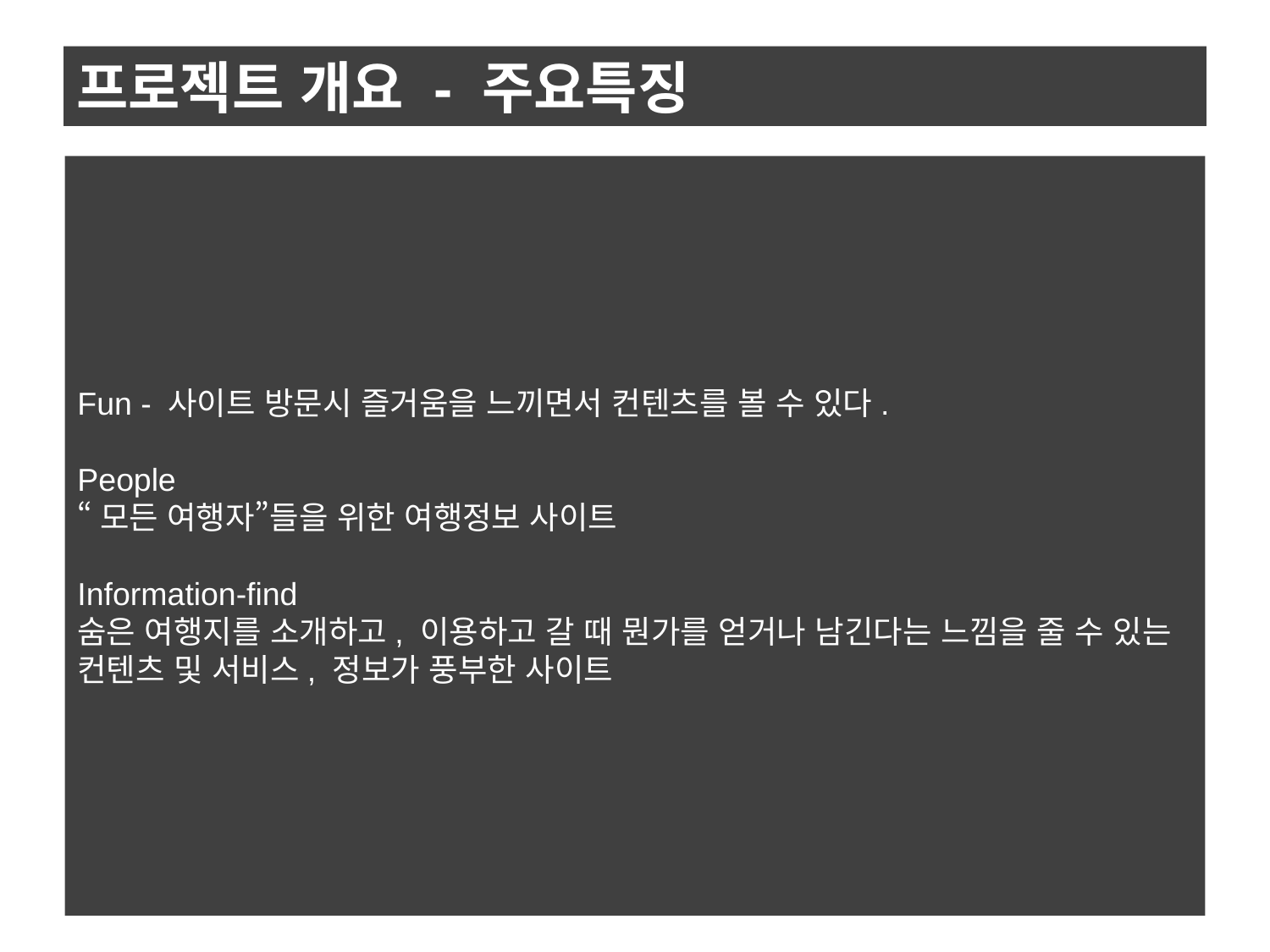

# 프로젝트 개요 - 주요특징
Fun - 사이트 방문시 즐거움을 느끼면서 컨텐츠를 볼 수 있다.

People
“모든 여행자”들을 위한 여행정보 사이트

Information-find
숨은 여행지를 소개하고, 이용하고 갈 때 뭔가를 얻거나 남긴다는 느낌을 줄 수 있는 컨텐츠 및 서비스, 정보가 풍부한 사이트